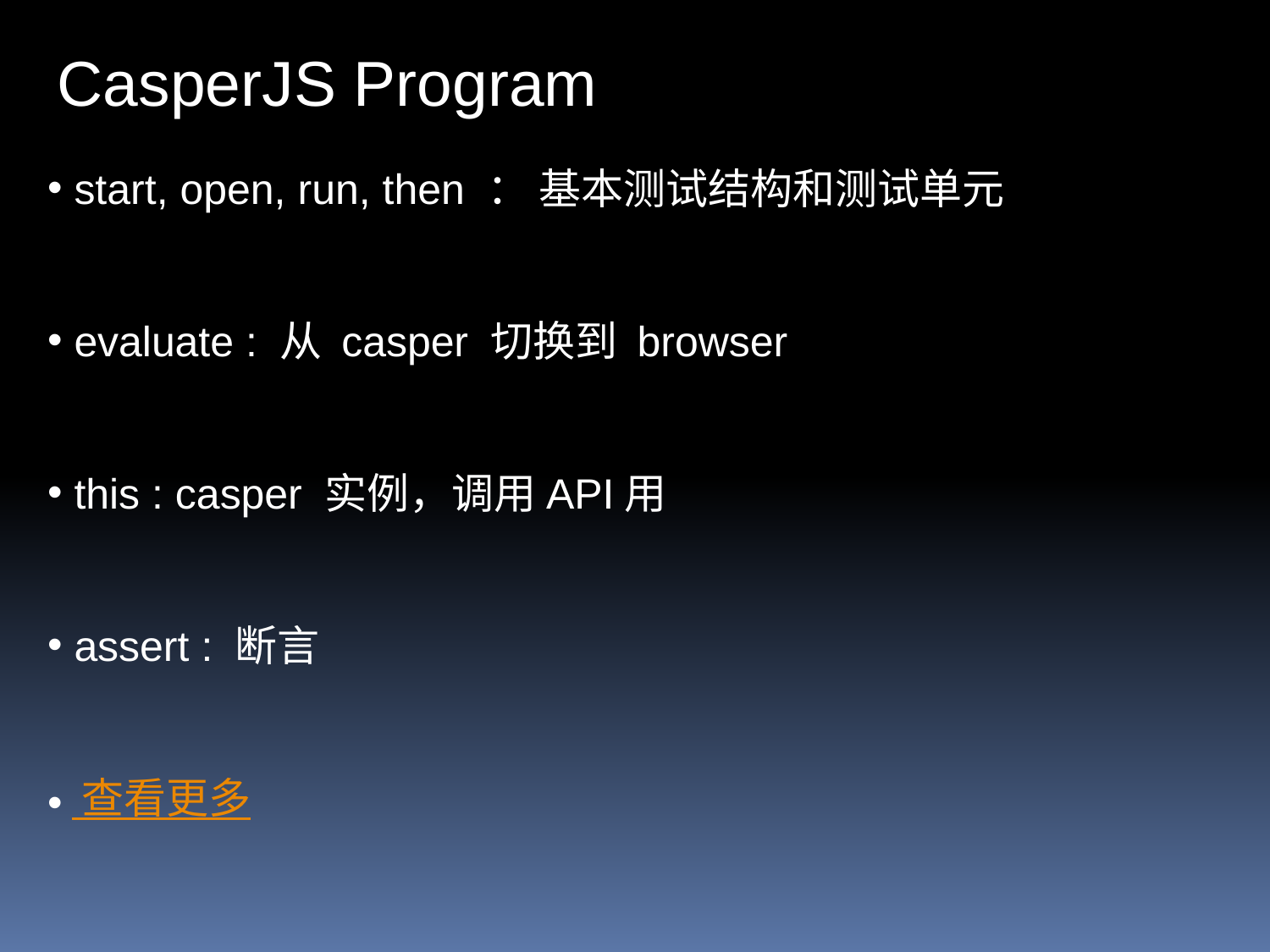

CasperJS Program
 start, open, run, then ： 基本测试结构和测试单元

 evaluate : 从 casper 切换到 browser

 this : casper 实例，调用API用

 assert : 断言

  查看更多